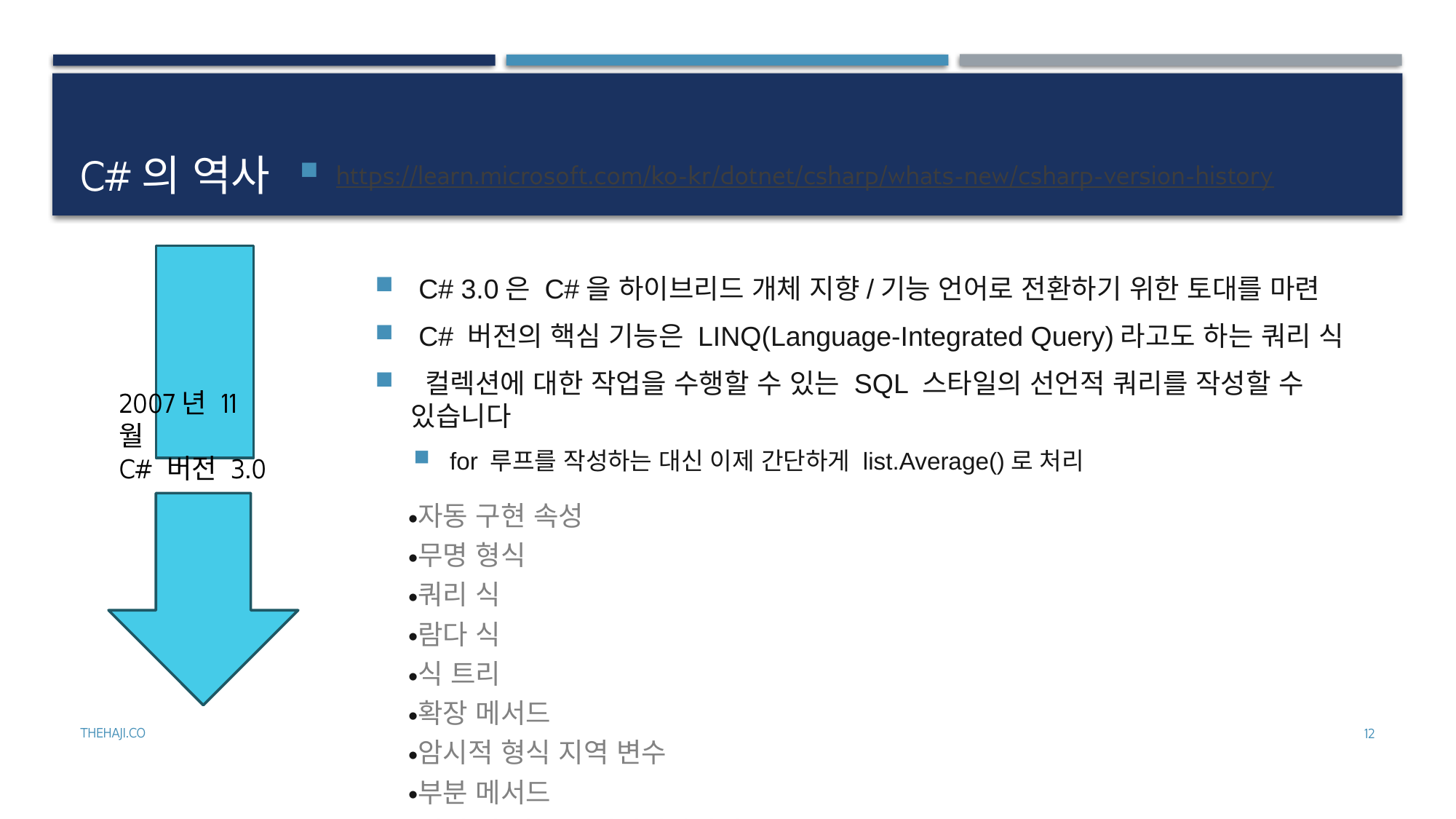

# C#의 역사
https://learn.microsoft.com/ko-kr/dotnet/csharp/whats-new/csharp-version-history

 C# 3.0은 C#을 하이브리드 개체 지향/기능 언어로 전환하기 위한 토대를 마련
 C# 버전의 핵심 기능은 LINQ(Language-Integrated Query)라고도 하는 쿼리 식
 컬렉션에 대한 작업을 수행할 수 있는 SQL 스타일의 선언적 쿼리를 작성할 수 있습니다
for 루프를 작성하는 대신 이제 간단하게 list.Average()로 처리
2007년 11월
C# 버전 3.0

자동 구현 속성
무명 형식
쿼리 식
람다 식
식 트리
확장 메서드
암시적 형식 지역 변수
부분 메서드
개체 및 컬렉션 이니셜라이저
thehaji.co
12